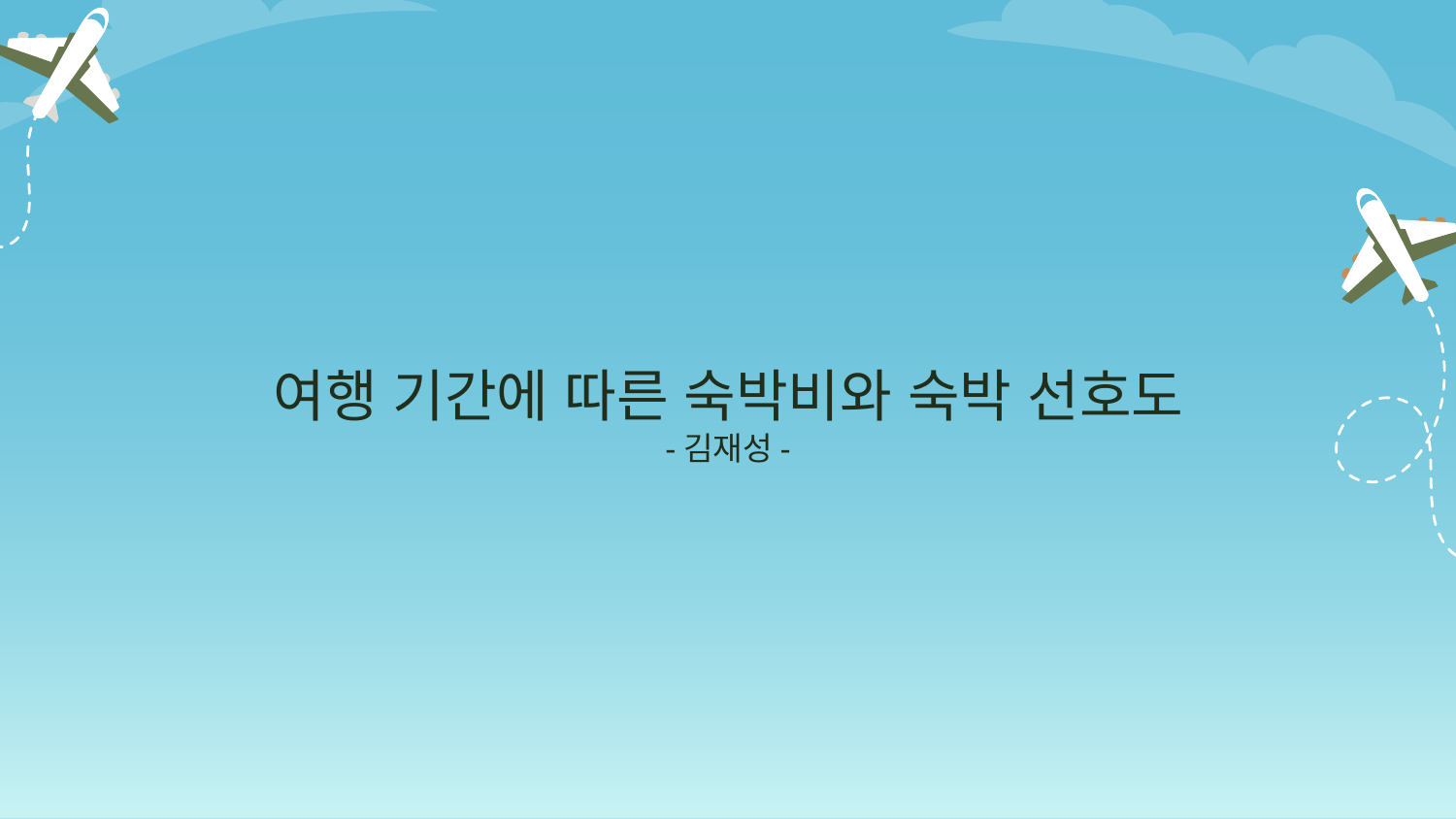

# 여행 기간에 따른 숙박비와 숙박 선호도 -김재성-